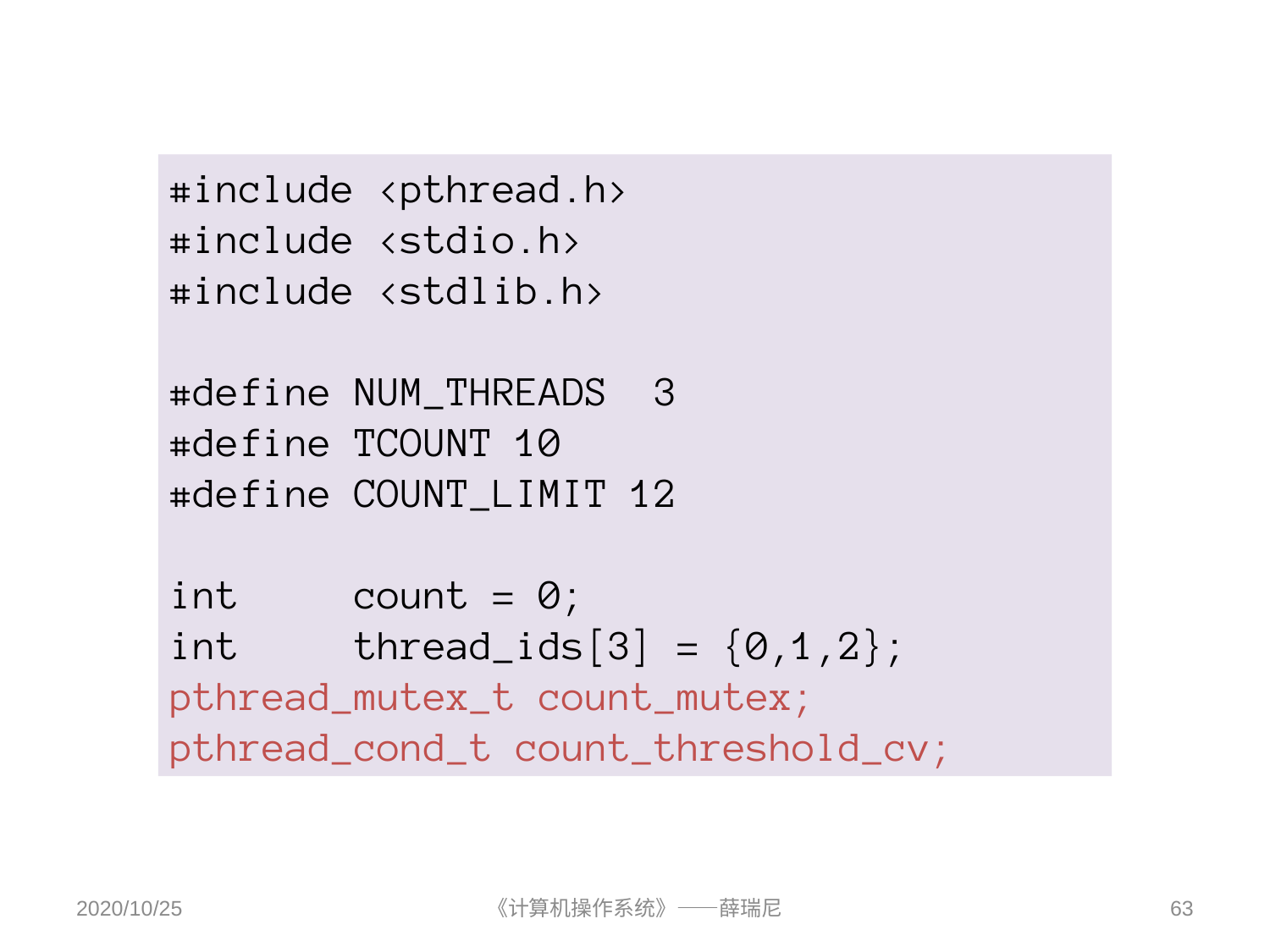

#include <pthread.h>
#include <stdio.h>
#include <stdlib.h>

#define NUM_THREADS  3
#define TCOUNT 10
#define COUNT_LIMIT 12

int     count = 0;
int     thread_ids[3] = {0,1,2};
pthread_mutex_t count_mutex;
pthread_cond_t count_threshold_cv;
2020/10/25
《计算机操作系统》——薛瑞尼
63